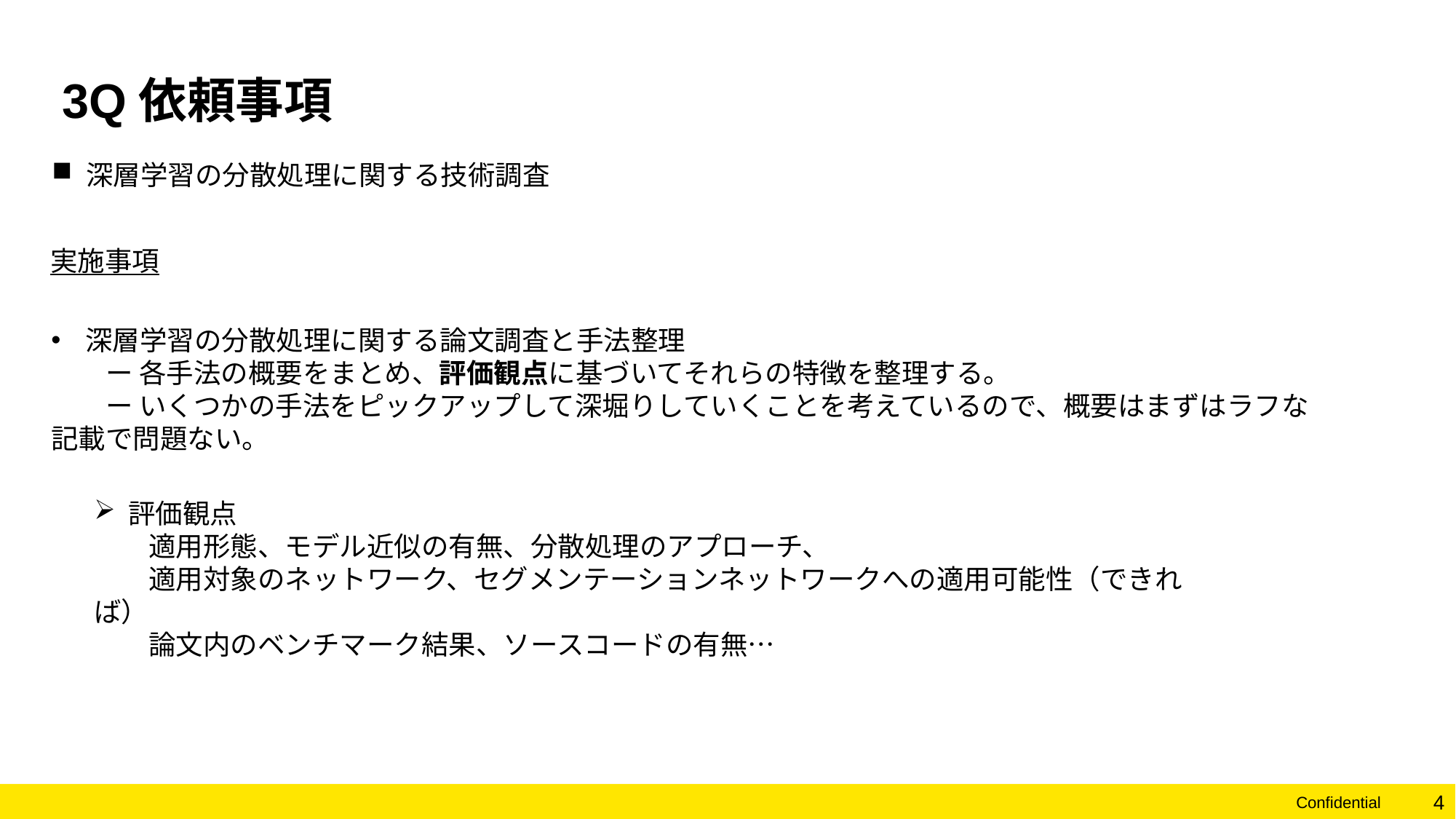

# 3Q依頼事項
深層学習の分散処理に関する技術調査
実施事項
深層学習の分散処理に関する論文調査と手法整理
　　ー 各手法の概要をまとめ、評価観点に基づいてそれらの特徴を整理する。
　　ー いくつかの手法をピックアップして深堀りしていくことを考えているので、概要はまずはラフな記載で問題ない。
評価観点
　　適用形態、モデル近似の有無、分散処理のアプローチ、
　　適用対象のネットワーク、セグメンテーションネットワークへの適用可能性（できれば）
　　論文内のベンチマーク結果、ソースコードの有無…